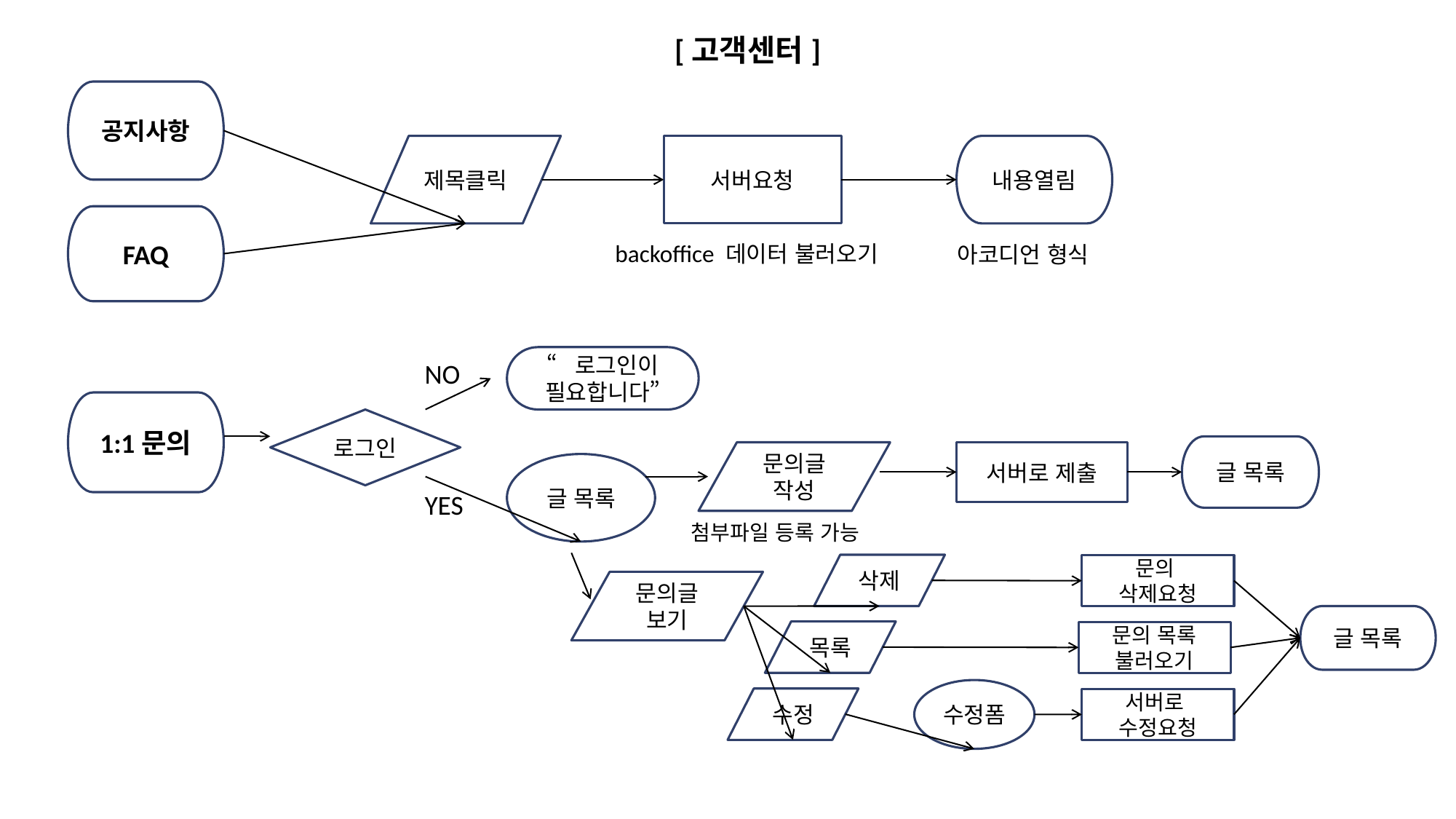

[고객센터]
공지사항
제목클릭
서버요청
내용열림
FAQ
backoffice 데이터 불러오기
아코디언 형식
“로그인이 필요합니다”
NO
1:1문의
로그인
글 목록
문의글 작성
서버로 제출
글 목록
YES
첨부파일 등록 가능
삭제
문의
삭제요청
문의글 보기
글 목록
목록
문의 목록
불러오기
수정폼
수정
서버로
수정요청